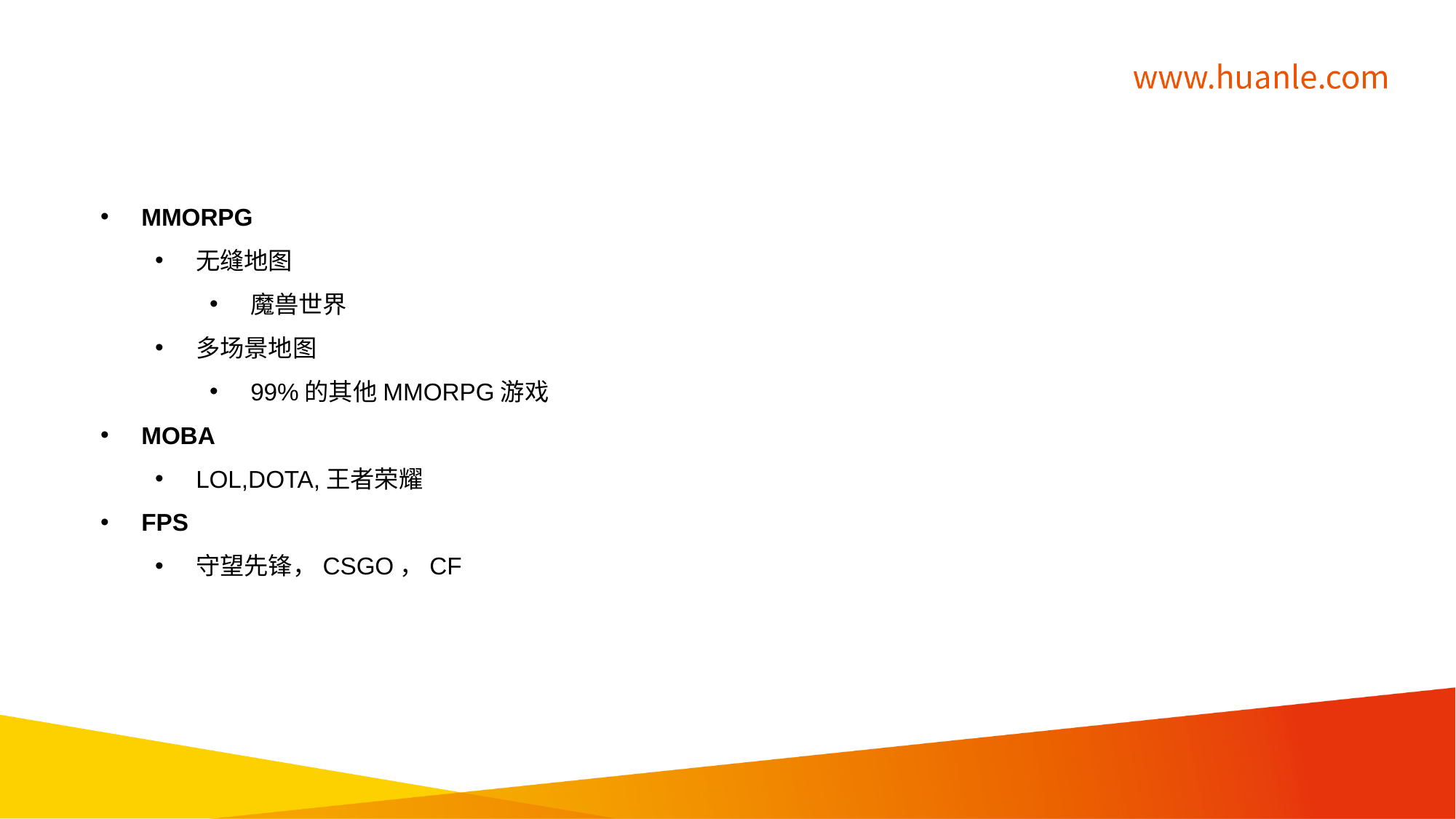

MMORPG
无缝地图
魔兽世界
多场景地图
99%的其他MMORPG游戏
MOBA
LOL,DOTA,王者荣耀
FPS
守望先锋，CSGO，CF